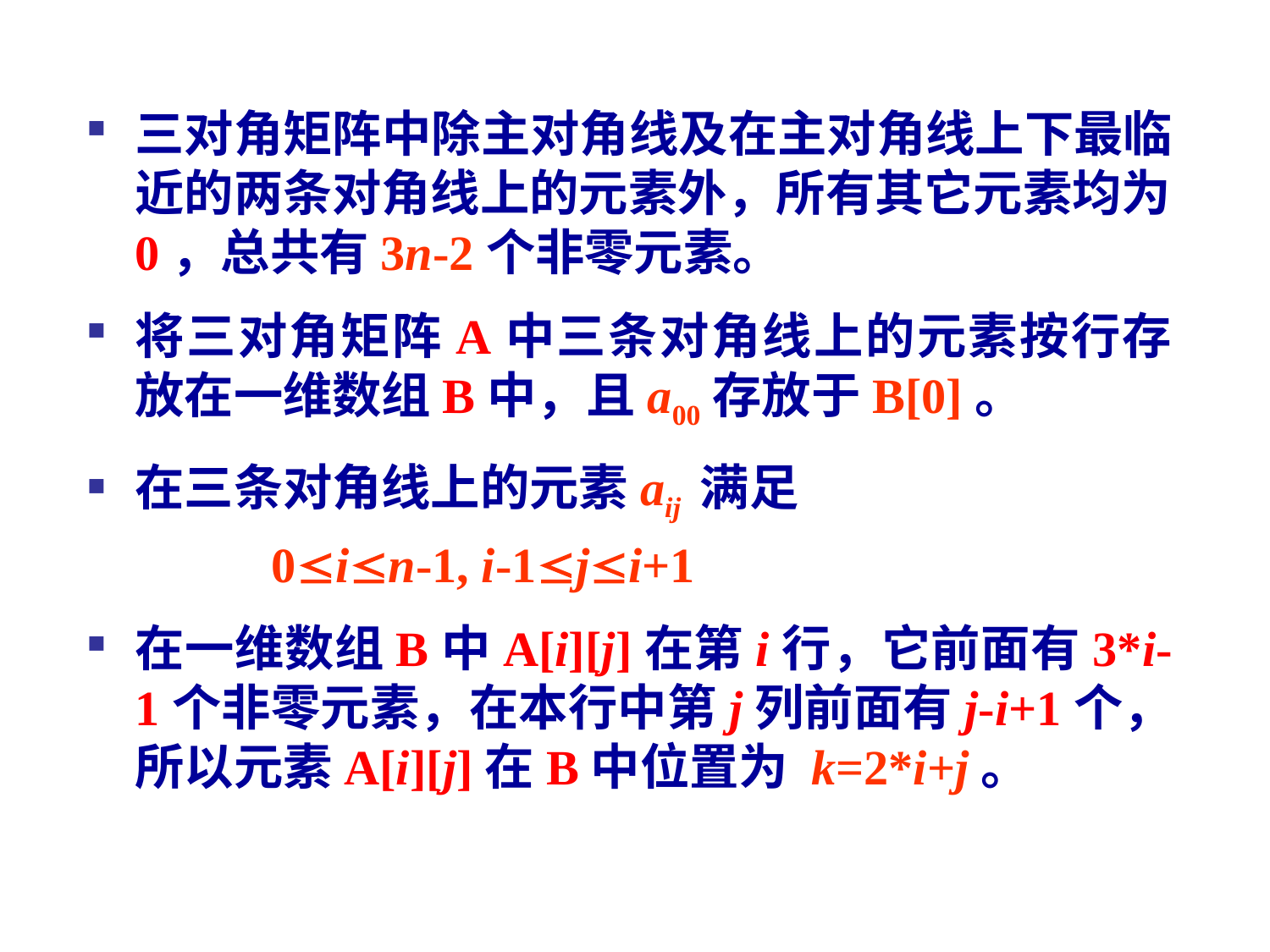

三对角矩阵中除主对角线及在主对角线上下最临近的两条对角线上的元素外，所有其它元素均为0，总共有3n-2个非零元素。
将三对角矩阵A中三条对角线上的元素按行存放在一维数组B中，且a00存放于B[0]。
在三条对角线上的元素aij 满足
               0≤i≤n-1, i-1≤j≤i+1
在一维数组B中A[i][j]在第i行，它前面有3*i-1个非零元素，在本行中第j列前面有j-i+1个，所以元素A[i][j]在B中位置为 k=2*i+j。
29